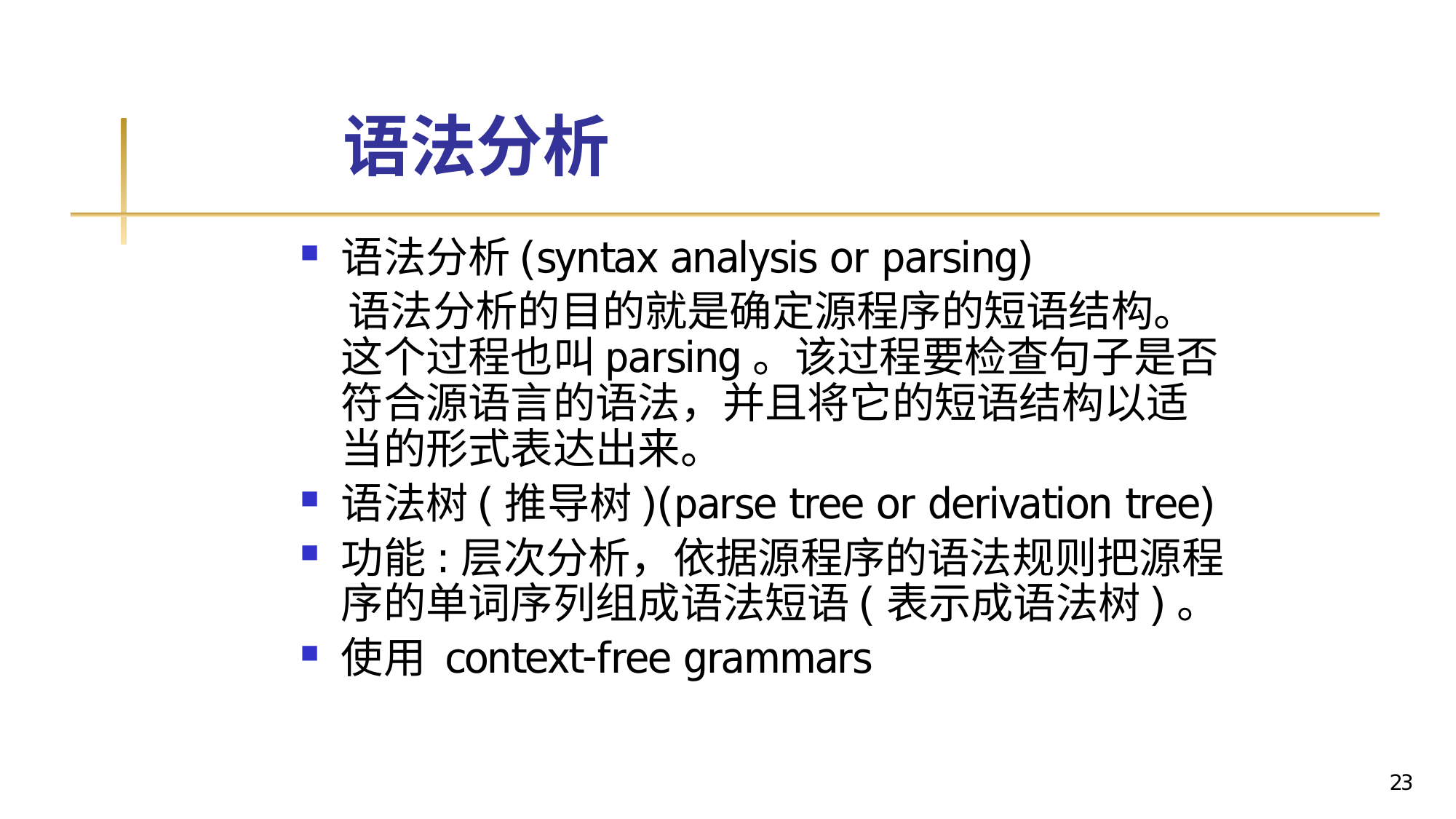

# 语法分析
语法分析(syntax analysis or parsing)
    语法分析的目的就是确定源程序的短语结构。这个过程也叫parsing。该过程要检查句子是否符合源语言的语法，并且将它的短语结构以适当的形式表达出来。
语法树(推导树)(parse tree or derivation tree)
功能:层次分析，依据源程序的语法规则把源程序的单词序列组成语法短语(表示成语法树)。
使用 context-free grammars

23